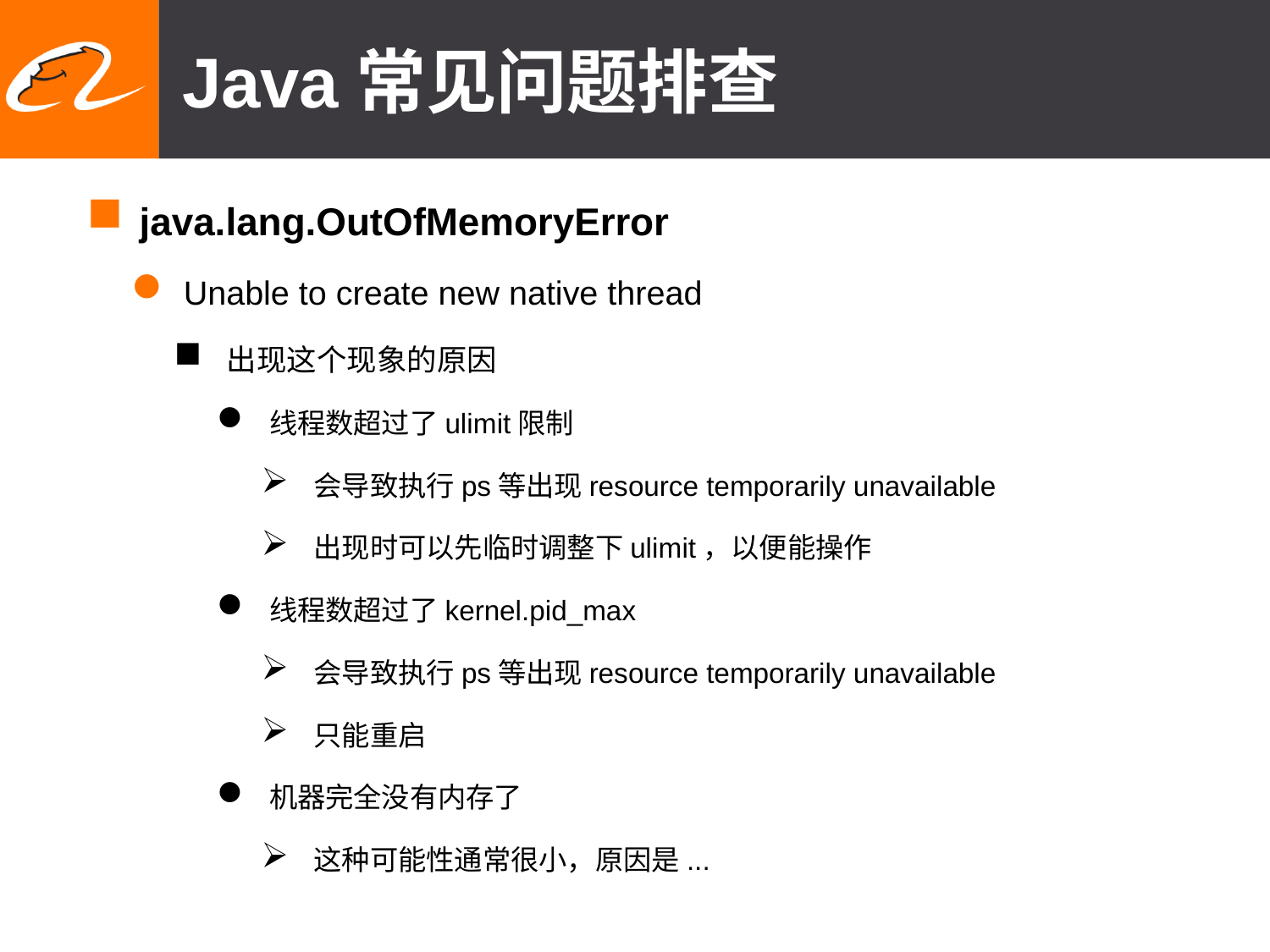

# Java常见问题排查
java.lang.OutOfMemoryError
Unable to create new native thread
出现这个现象的原因
线程数超过了ulimit限制
会导致执行ps等出现resource temporarily unavailable
出现时可以先临时调整下ulimit，以便能操作
线程数超过了kernel.pid_max
会导致执行ps等出现resource temporarily unavailable
只能重启
机器完全没有内存了
这种可能性通常很小，原因是...